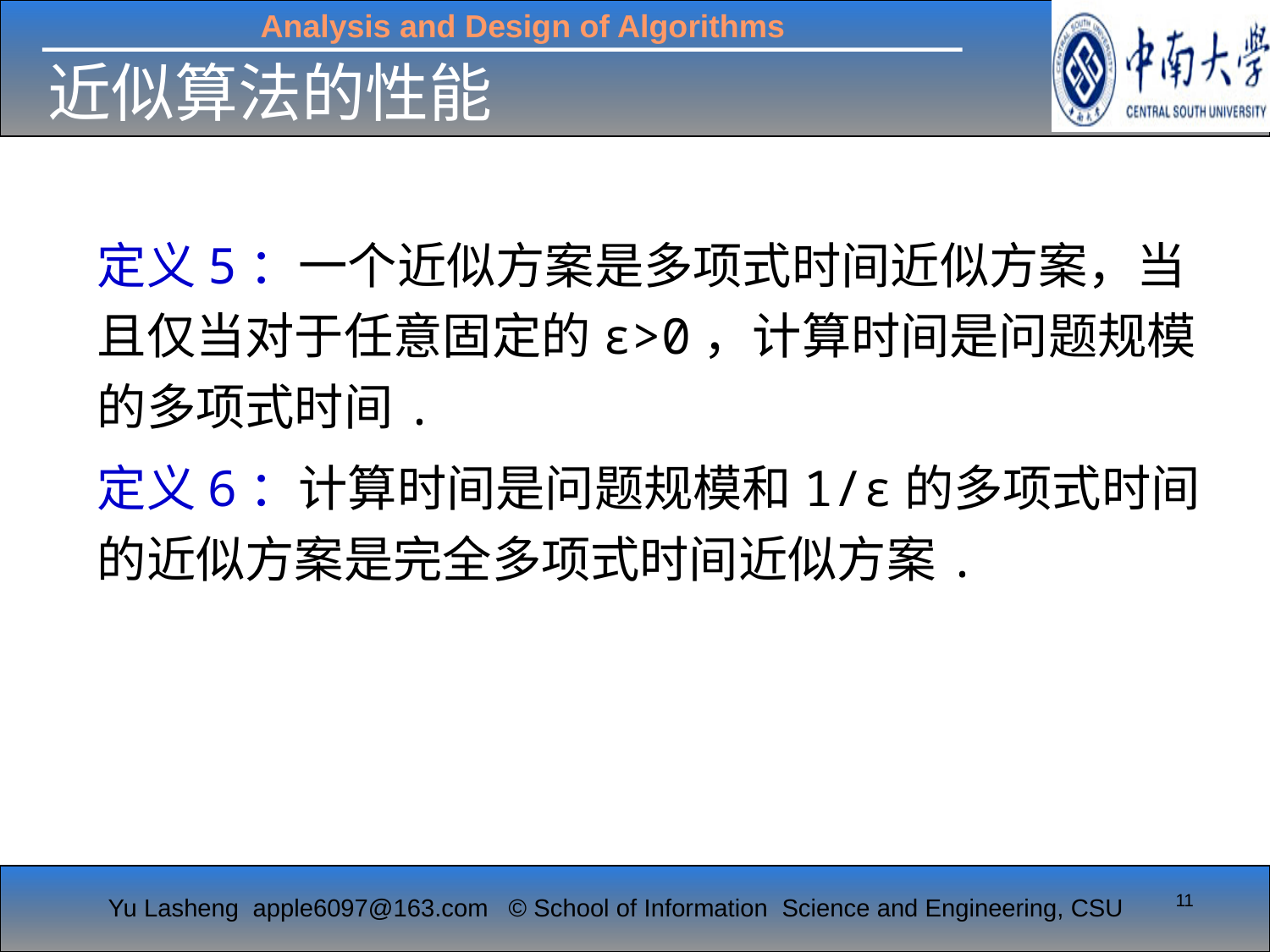

# 近似算法的性能
定义5：一个近似方案是多项式时间近似方案，当且仅当对于任意固定的ε>0，计算时间是问题规模的多项式时间.
定义6：计算时间是问题规模和1/ε的多项式时间的近似方案是完全多项式时间近似方案.

11